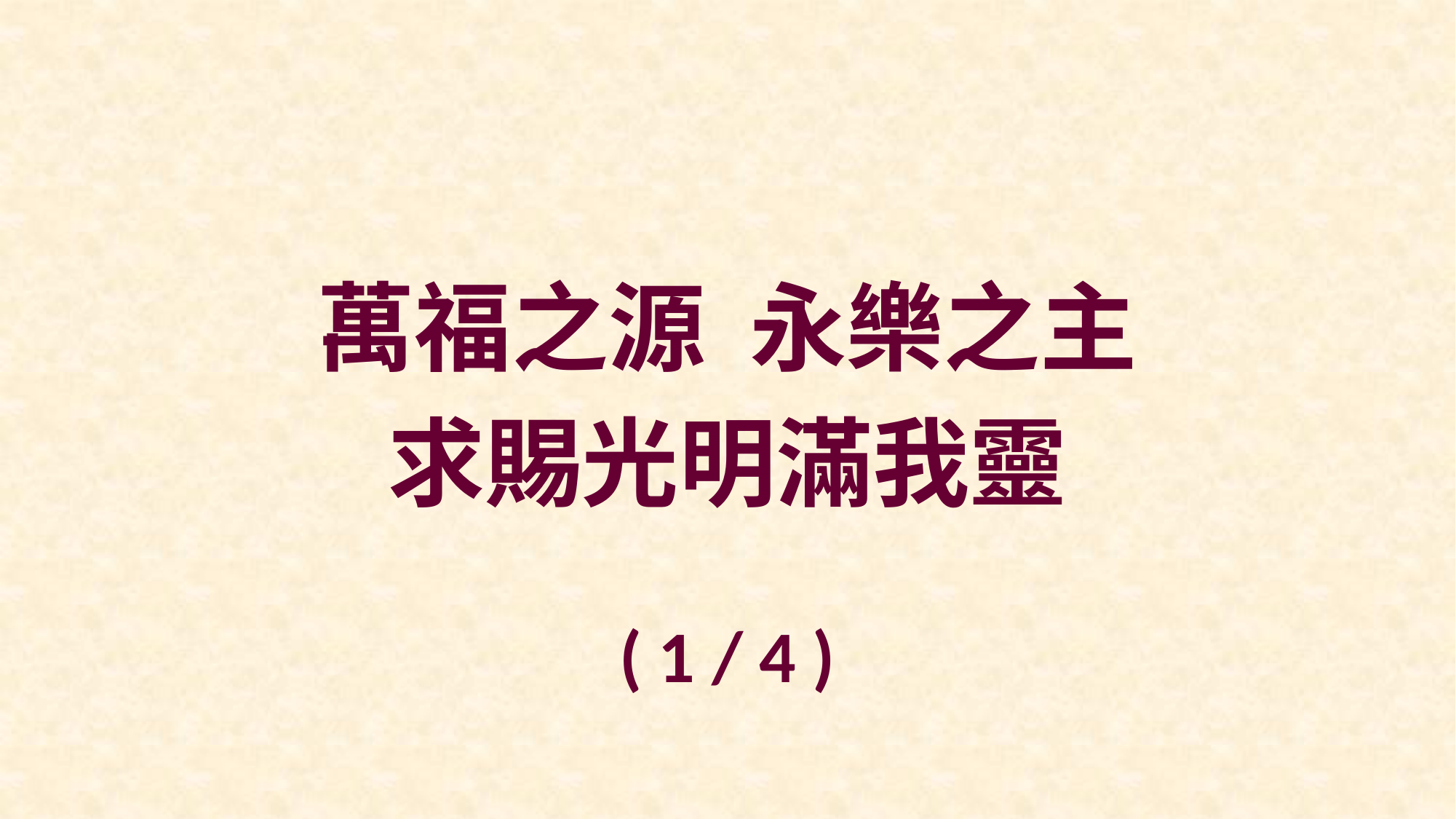

萬福之源  永樂之主
求賜光明滿我靈
( 1 / 4 )